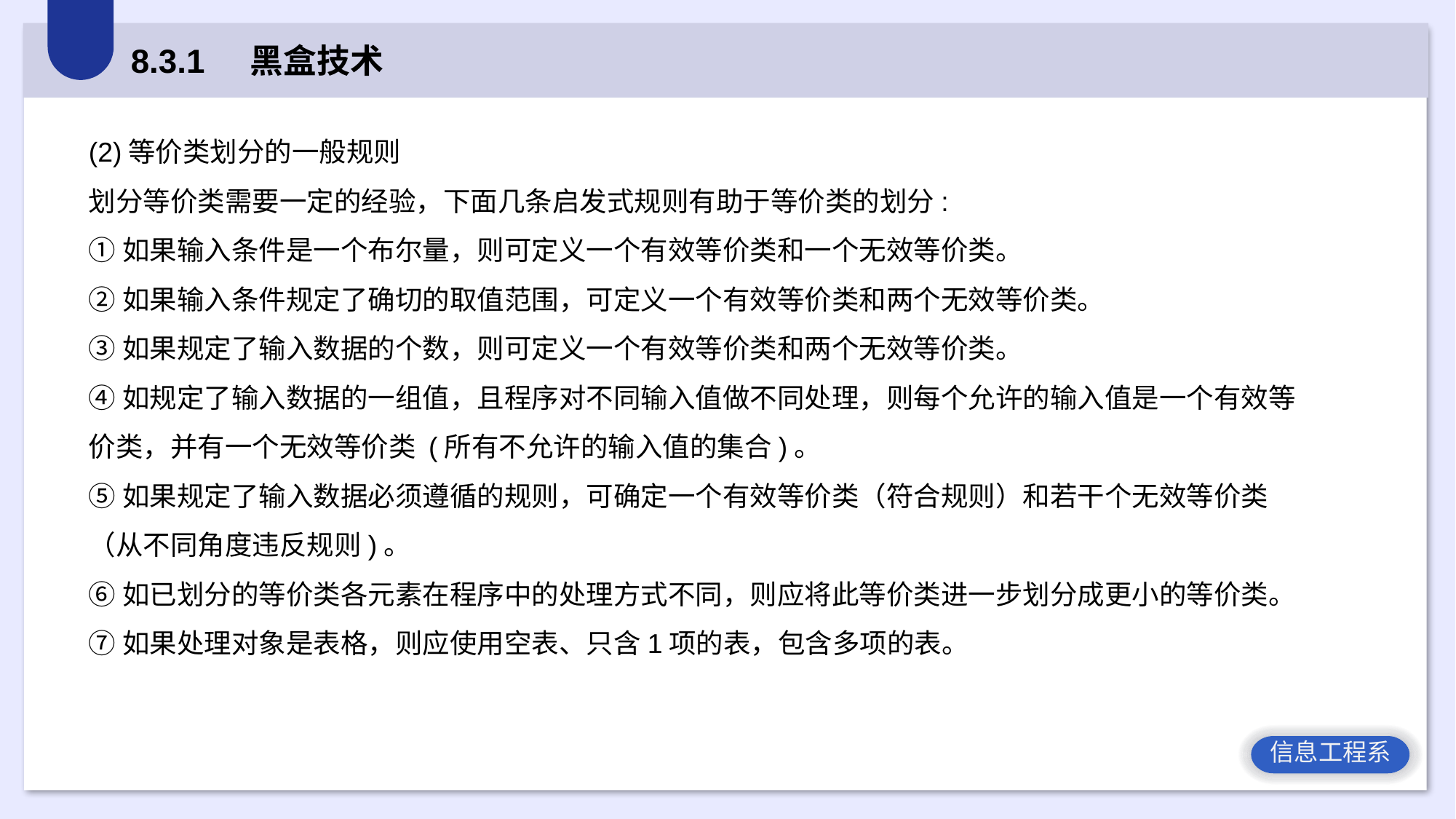

8.3.1    黑盒技术
(2)等价类划分的一般规则
划分等价类需要一定的经验，下面几条启发式规则有助于等价类的划分:
①如果输入条件是一个布尔量，则可定义一个有效等价类和一个无效等价类。
②如果输入条件规定了确切的取值范围，可定义一个有效等价类和两个无效等价类。
③如果规定了输入数据的个数，则可定义一个有效等价类和两个无效等价类。
④如规定了输入数据的一组值，且程序对不同输入值做不同处理，则每个允许的输入值是一个有效等价类，并有一个无效等价类 (所有不允许的输入值的集合)。
⑤如果规定了输入数据必须遵循的规则，可确定一个有效等价类（符合规则）和若干个无效等价类（从不同角度违反规则)。
⑥如已划分的等价类各元素在程序中的处理方式不同，则应将此等价类进一步划分成更小的等价类。
⑦如果处理对象是表格，则应使用空表、只含1项的表，包含多项的表。